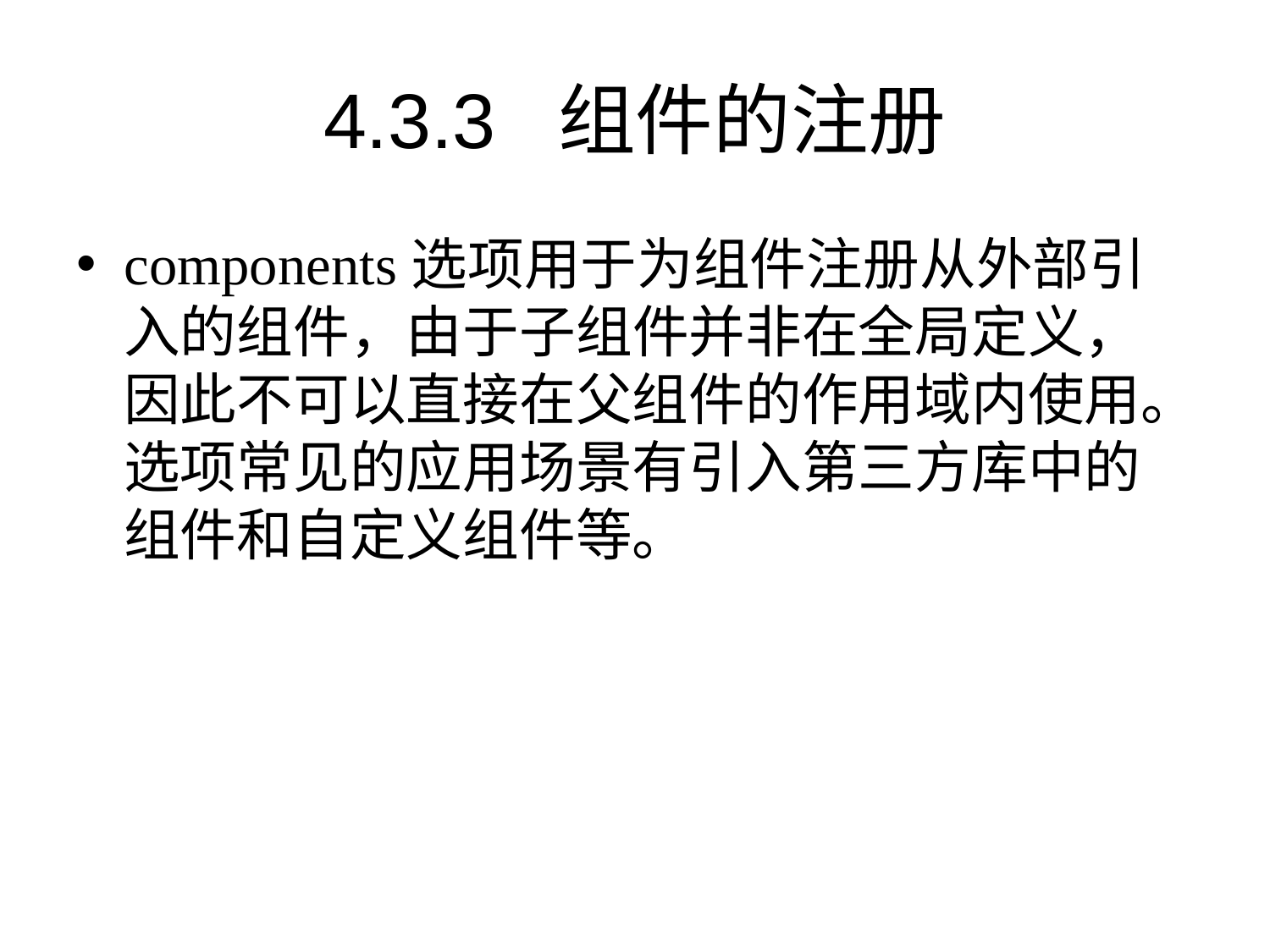

# 4.3.3  组件的注册
components选项用于为组件注册从外部引入的组件，由于子组件并非在全局定义，因此不可以直接在父组件的作用域内使用。选项常见的应用场景有引入第三方库中的组件和自定义组件等。